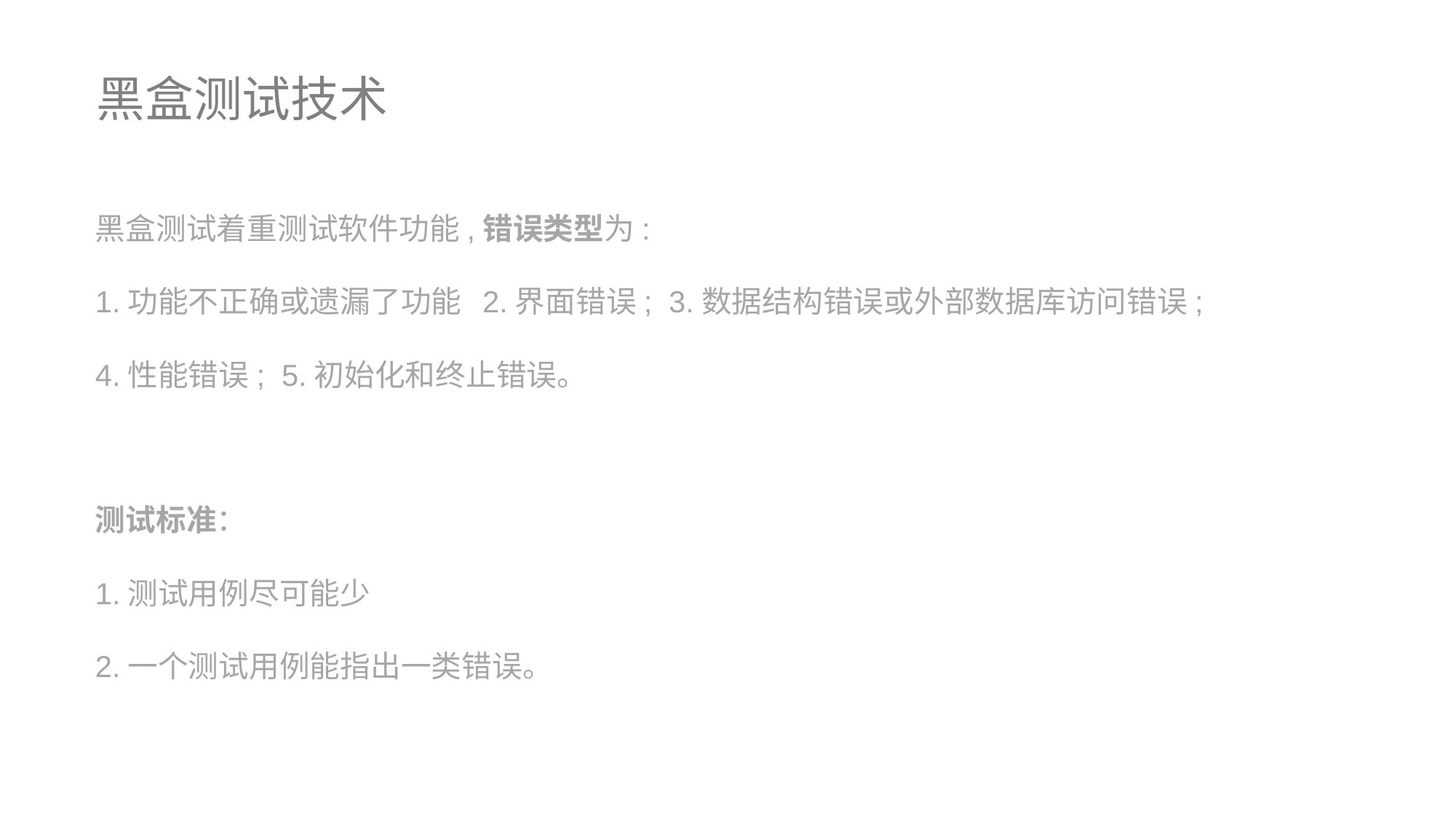

黑盒测试技术
黑盒测试着重测试软件功能,错误类型为:
1.功能不正确或遗漏了功能  2.界面错误;  3.数据结构错误或外部数据库访问错误;
4.性能错误;  5.初始化和终止错误。

测试标准：
1.测试用例尽可能少
2.一个测试用例能指出一类错误。